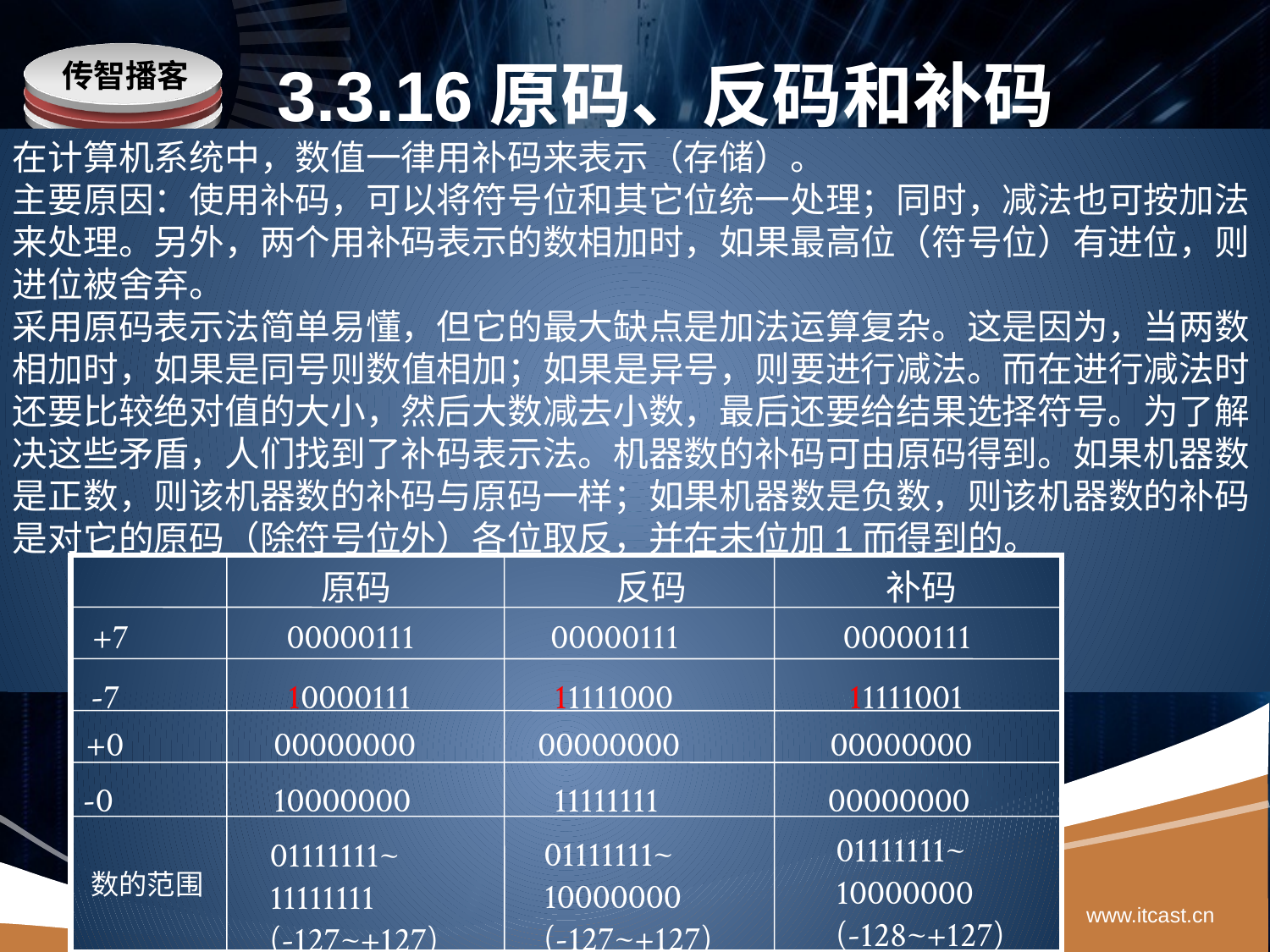

# 3.3.16原码、反码和补码
在计算机系统中，数值一律用补码来表示（存储）。
主要原因：使用补码，可以将符号位和其它位统一处理；同时，减法也可按加法来处理。另外，两个用补码表示的数相加时，如果最高位（符号位）有进位，则进位被舍弃。
采用原码表示法简单易懂，但它的最大缺点是加法运算复杂。这是因为，当两数相加时，如果是同号则数值相加；如果是异号，则要进行减法。而在进行减法时还要比较绝对值的大小，然后大数减去小数，最后还要给结果选择符号。为了解决这些矛盾，人们找到了补码表示法。机器数的补码可由原码得到。如果机器数是正数，则该机器数的补码与原码一样；如果机器数是负数，则该机器数的补码是对它的原码（除符号位外）各位取反，并在未位加1而得到的。

原码
反码
补码

+7
00000111
00000111
00000111

-7
10000111
11111000
11111001

+0
00000000
00000000
00000000

-0
10000000
11111111
00000000

01111111~
10000000
(-128~+127)
01111111~
10000000
(-127~+127)
01111111~
11111111
(-127~+127)
数的范围
www.itcast.cn